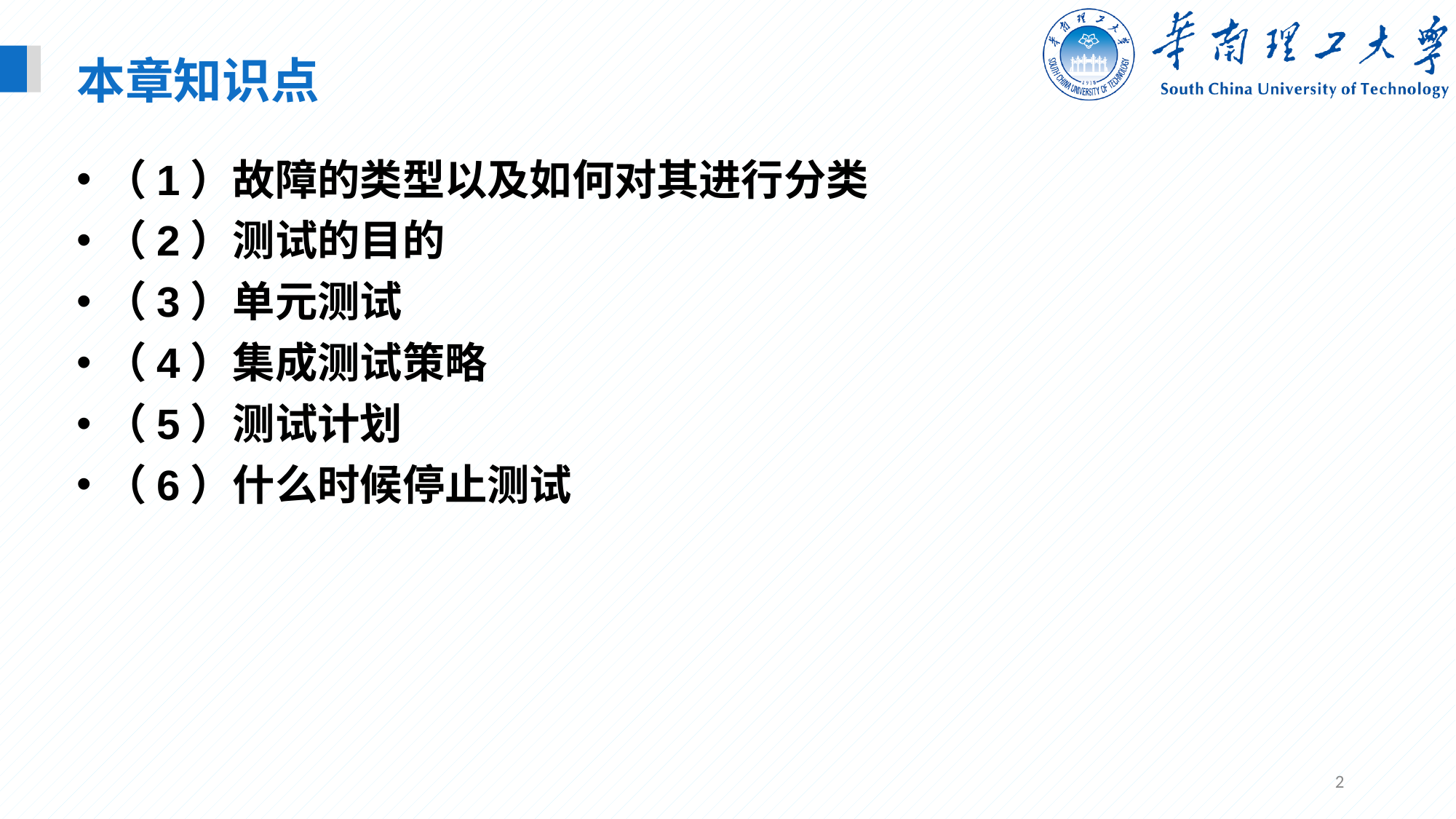

本章知识点
（1）故障的类型以及如何对其进行分类
（2）测试的目的
（3）单元测试
（4）集成测试策略
（5）测试计划
（6）什么时候停止测试

2